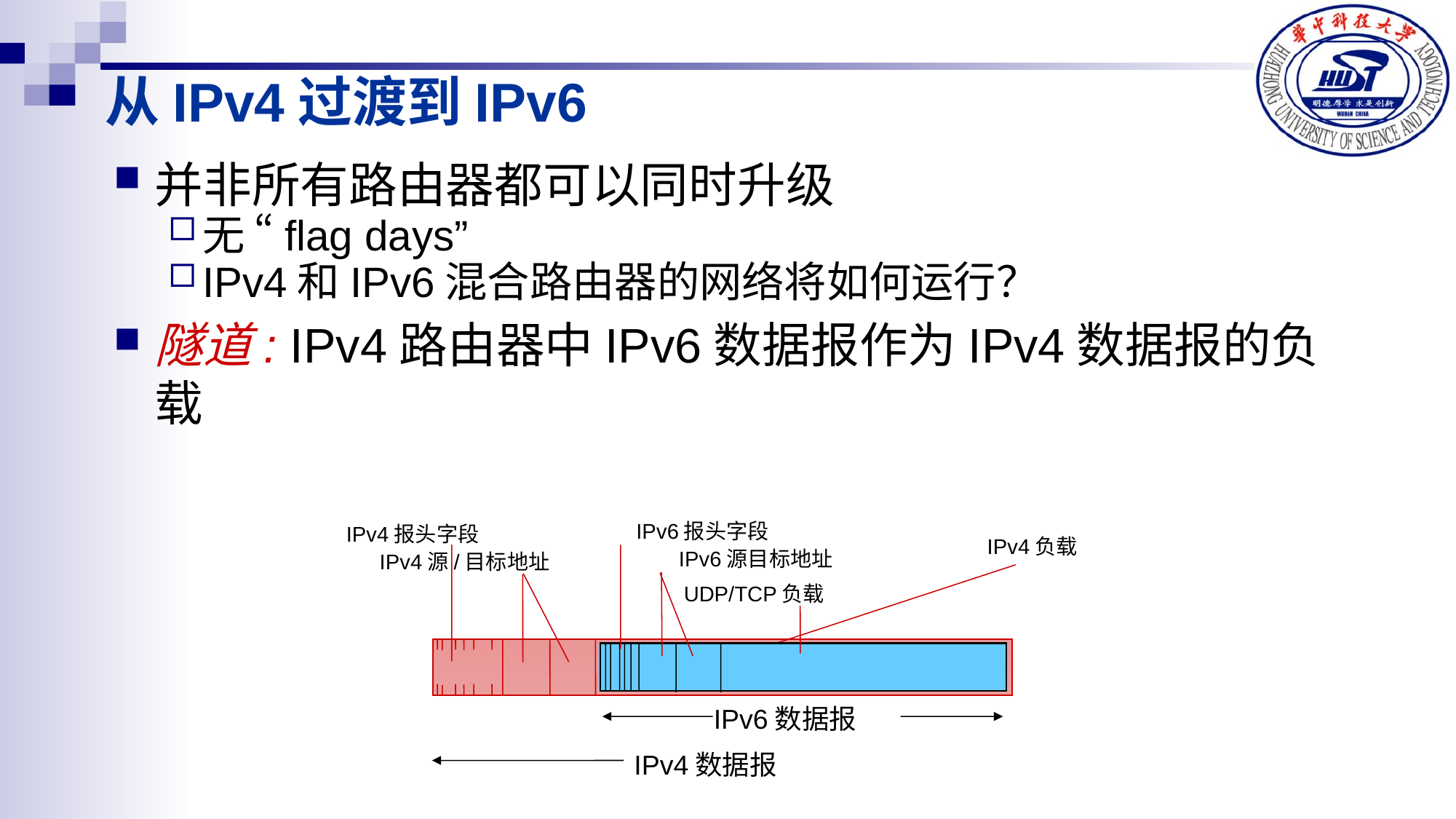

从IPv4过渡到IPv6
并非所有路由器都可以同时升级
无 “flag days”
IPv4和IPv6混合路由器的网络将如何运行？
隧道: IPv4路由器中IPv6数据报作为IPv4数据报的负载
IPv4报头字段
IPv6报头字段
IPv6源目标地址

UDP/TCP负载

IPv4负载

IPv4源/目标地址

IPv6数据报

IPv4数据报